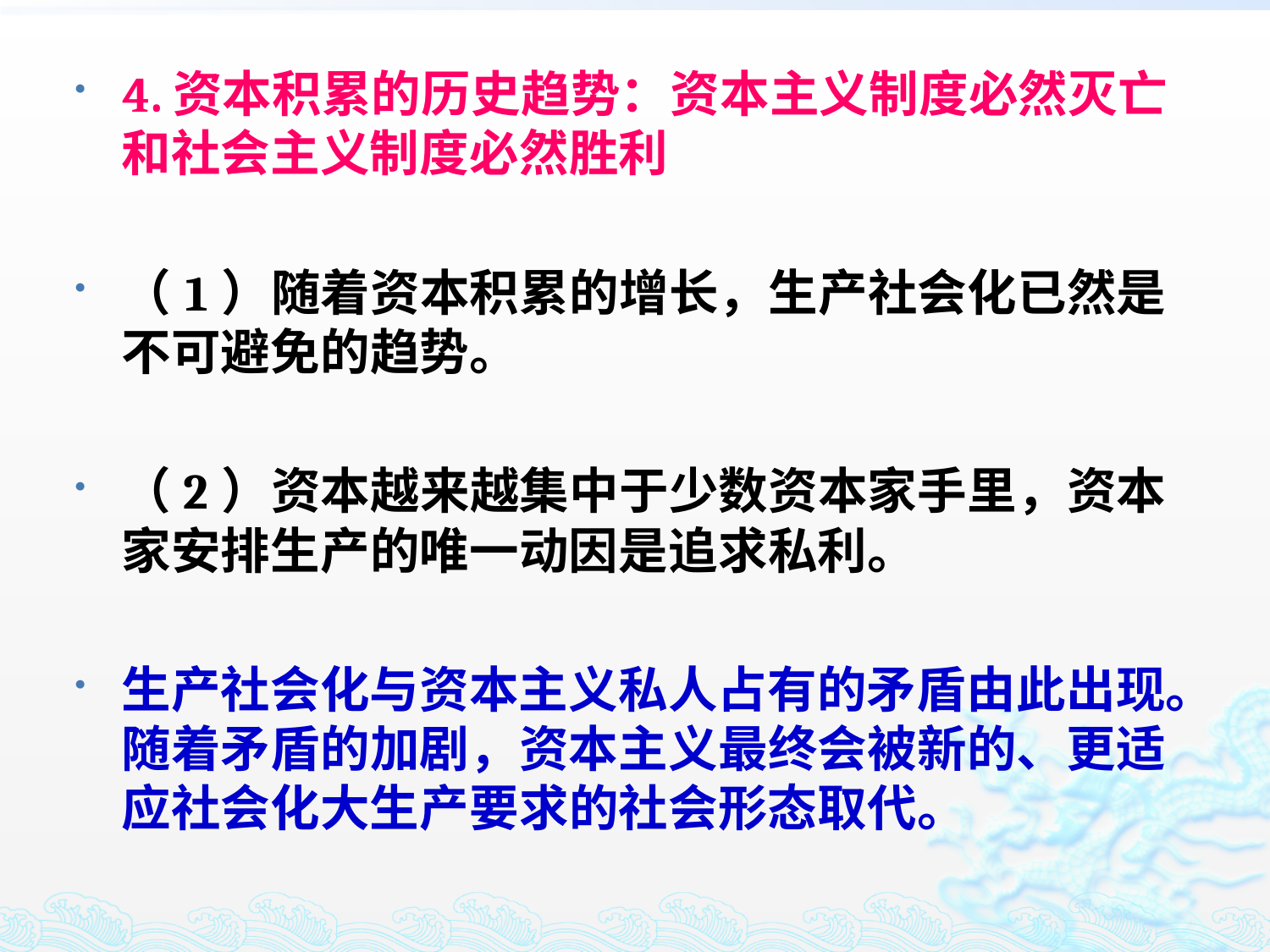

4.资本积累的历史趋势：资本主义制度必然灭亡和社会主义制度必然胜利

（1）随着资本积累的增长，生产社会化已然是不可避免的趋势。

（2）资本越来越集中于少数资本家手里，资本家安排生产的唯一动因是追求私利。

生产社会化与资本主义私人占有的矛盾由此出现。随着矛盾的加剧，资本主义最终会被新的、更适应社会化大生产要求的社会形态取代。